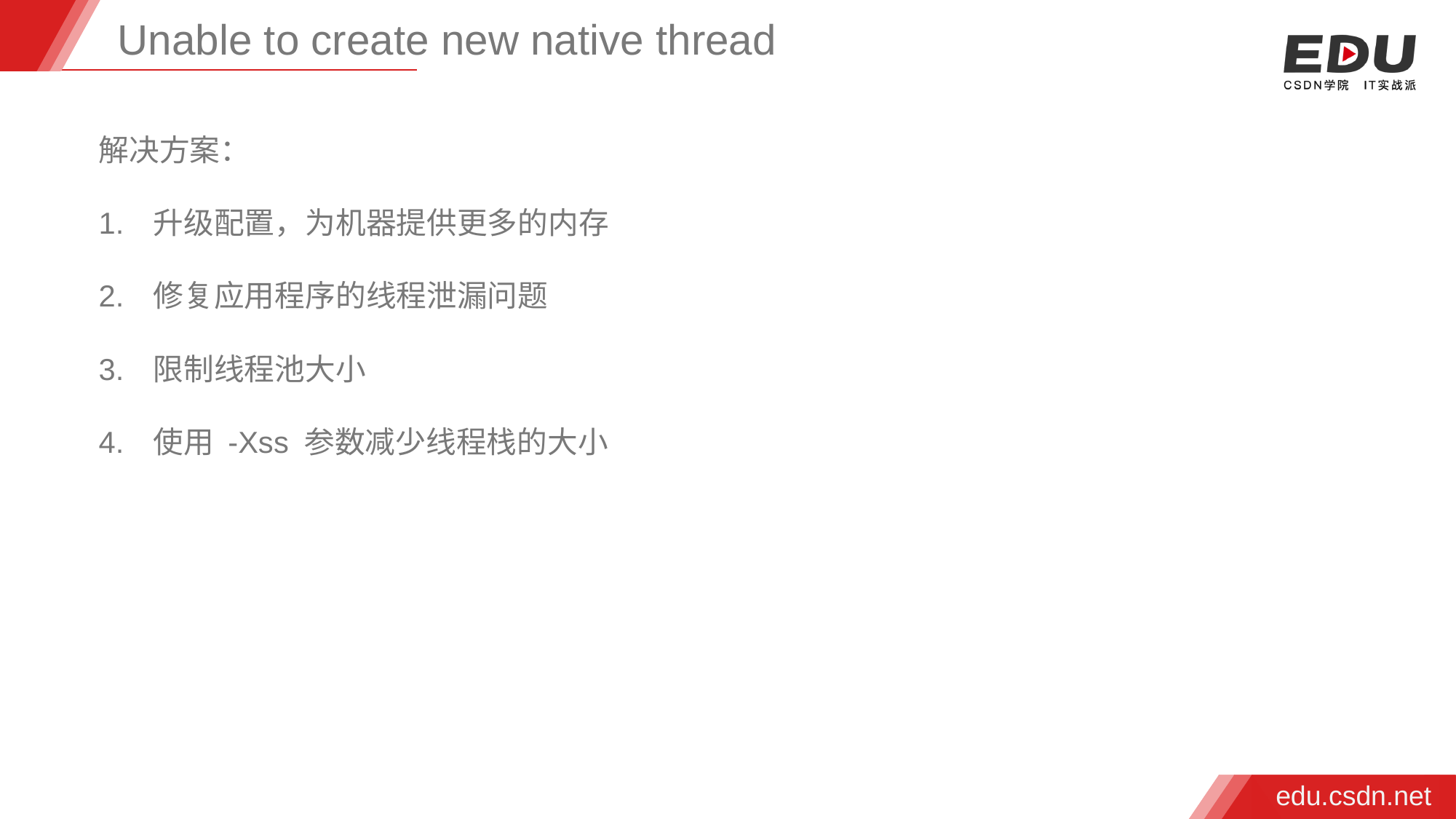

Unable to create new native thread
解决方案：

升级配置，为机器提供更多的内存

修复应用程序的线程泄漏问题

限制线程池大小

使用 -Xss 参数减少线程栈的大小
edu.csdn.net